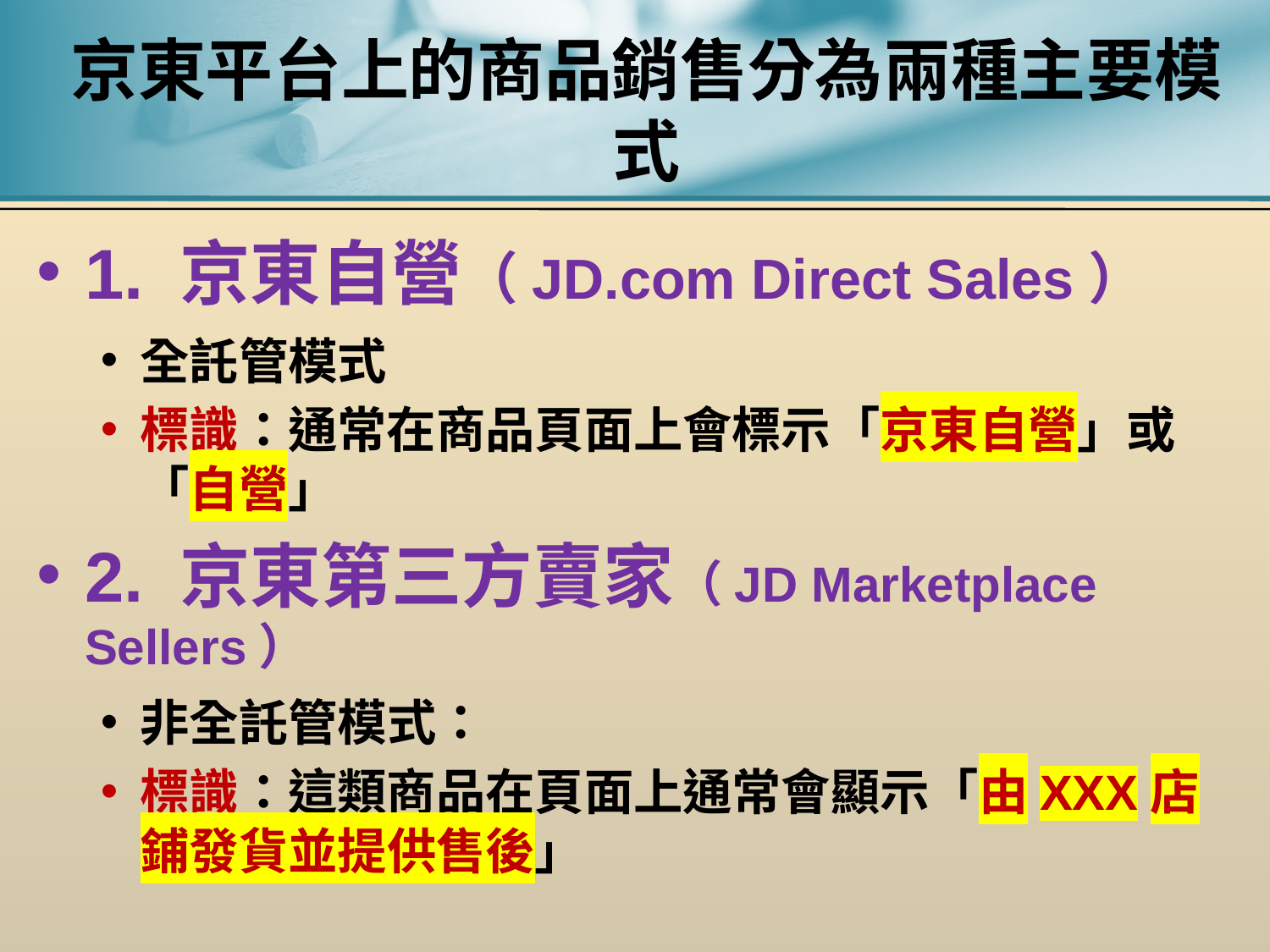

# 京東平台上的商品銷售分為兩種主要模式
1. 京東自營（JD.com Direct Sales）
全託管模式
標識：通常在商品頁面上會標示「京東自營」或「自營」
2. 京東第三方賣家（JD Marketplace Sellers）
非全託管模式：
標識：這類商品在頁面上通常會顯示「由XXX店鋪發貨並提供售後」